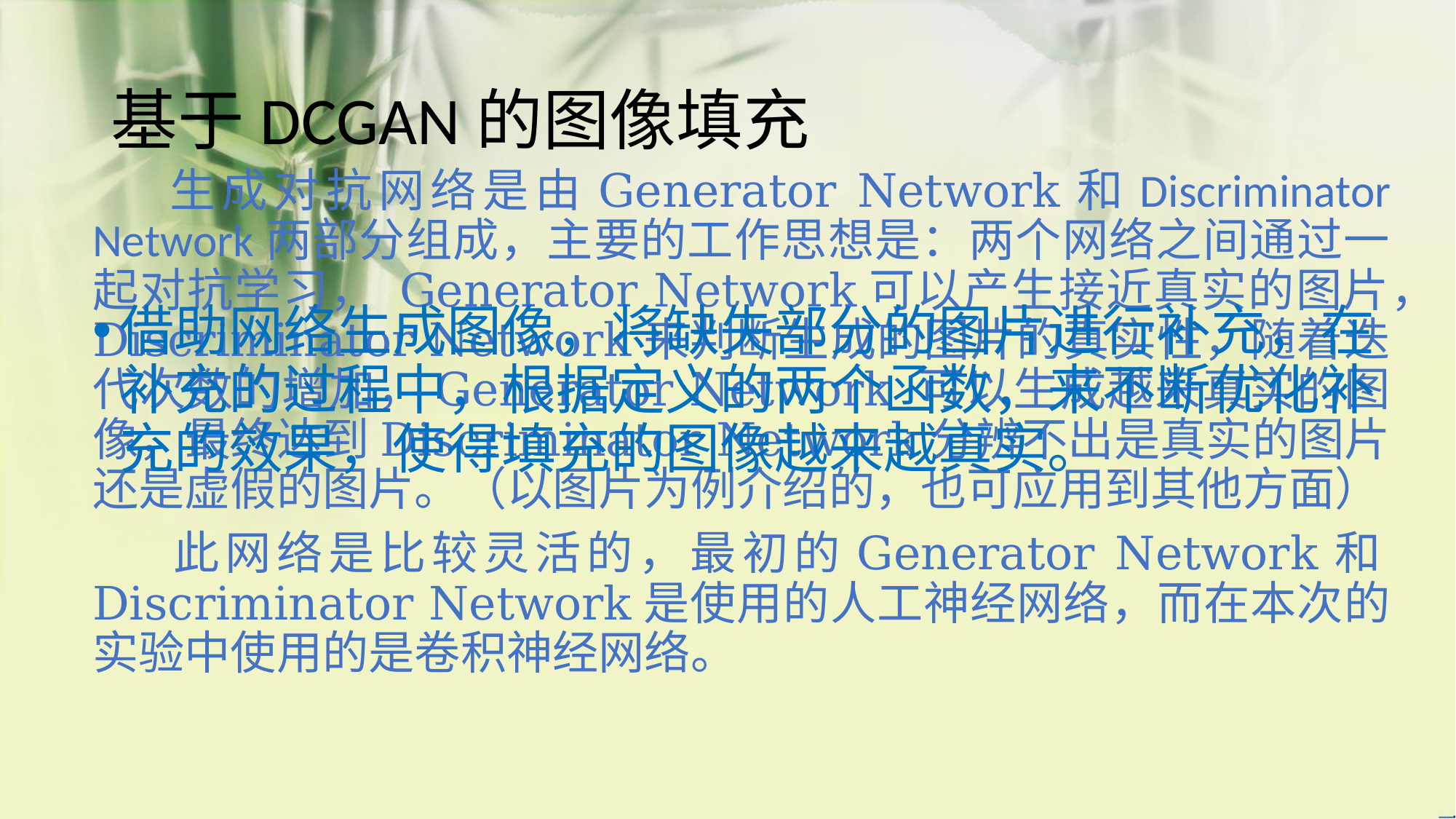

# 基于DCGAN的图像填充
    生成对抗网络是由Generator Network和Discriminator Network两部分组成，主要的工作思想是：两个网络之间通过一起对抗学习， Generator Network可以产生接近真实的图片，Discriminator Network来判断生成的图片的真实性，随着迭代次数的增加，Generator Network 可以生成越来真实的图像，最终达到Discriminator Network分辨不出是真实的图片还是虚假的图片。（以图片为例介绍的，也可应用到其他方面）
    此网络是比较灵活的，最初的Generator Network和Discriminator Network是使用的人工神经网络，而在本次的实验中使用的是卷积神经网络。
借助网络生成图像，将缺失部分的图片进行补充，在补充的过程中，根据定义的两个函数，来不断优化补充的效果，使得填充的图像越来越真实。